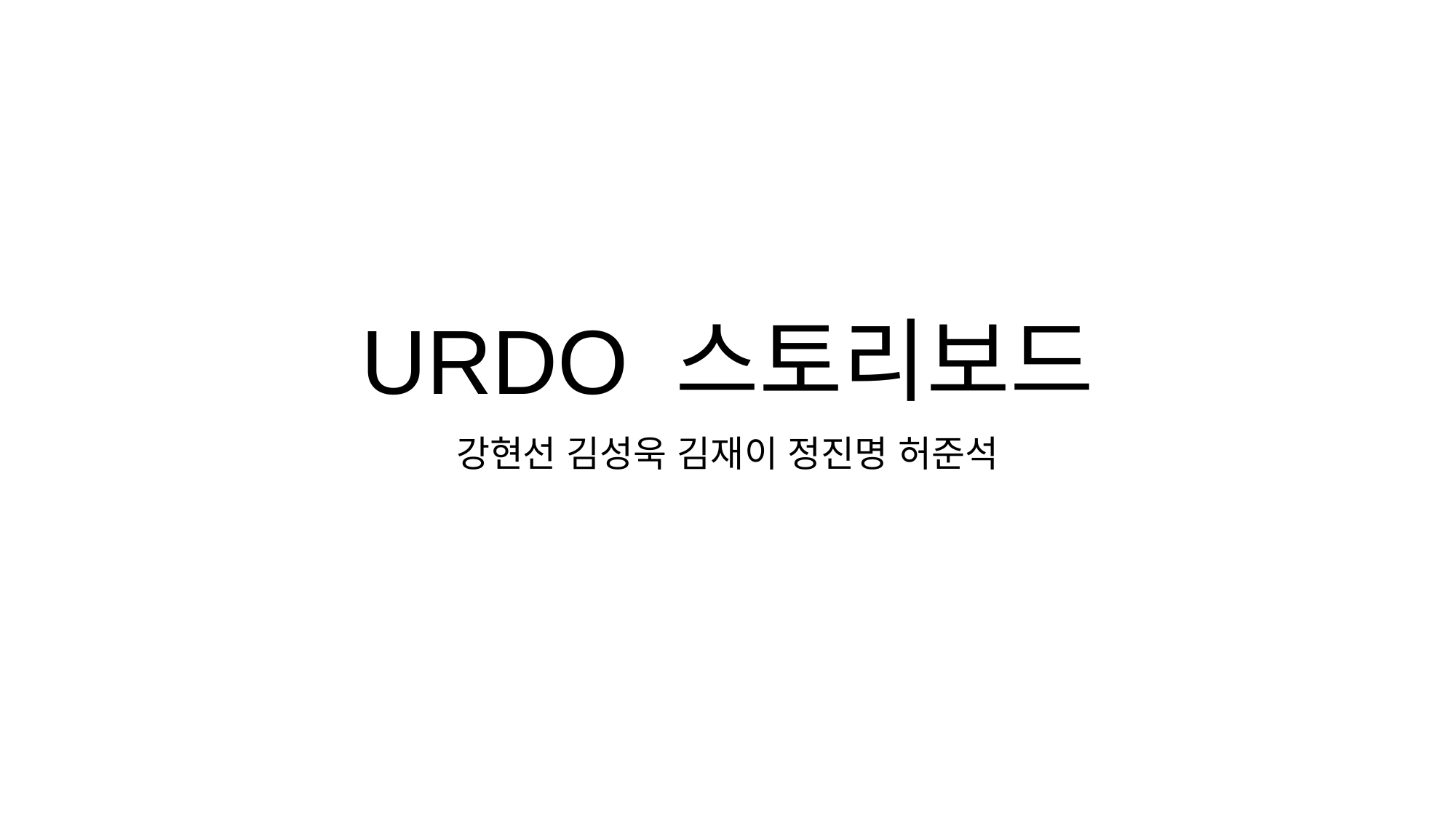

# URDO 스토리보드
강현선 김성욱 김재이 정진명 허준석